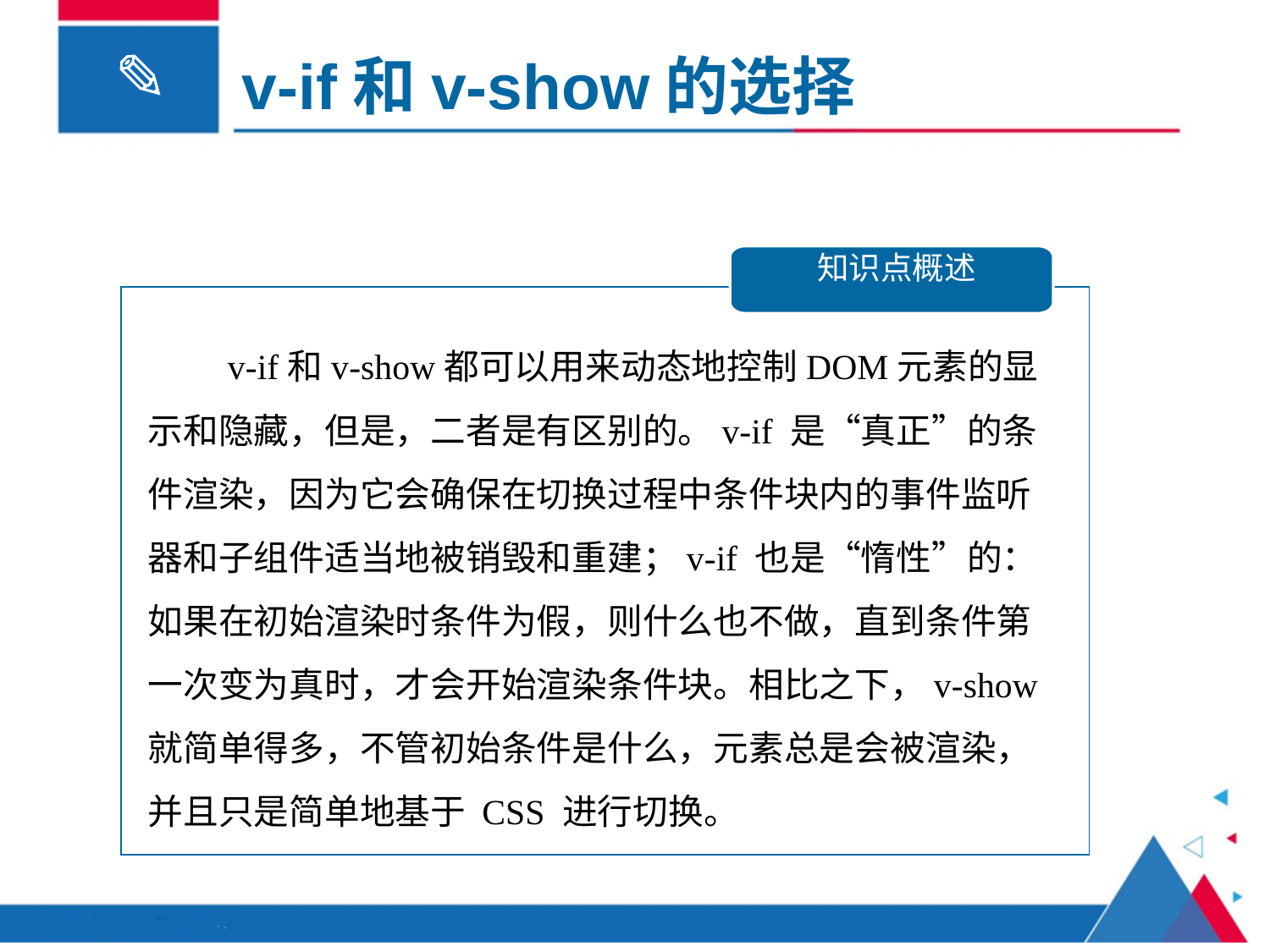

v-if和v-show的选择
知识点概述

        v-if和v-show都可以用来动态地控制DOM元素的显示和隐藏，但是，二者是有区别的。v-if 是“真正”的条件渲染，因为它会确保在切换过程中条件块内的事件监听器和子组件适当地被销毁和重建；v-if 也是“惰性”的：如果在初始渲染时条件为假，则什么也不做，直到条件第一次变为真时，才会开始渲染条件块。相比之下，v-show 就简单得多，不管初始条件是什么，元素总是会被渲染，并且只是简单地基于 CSS 进行切换。